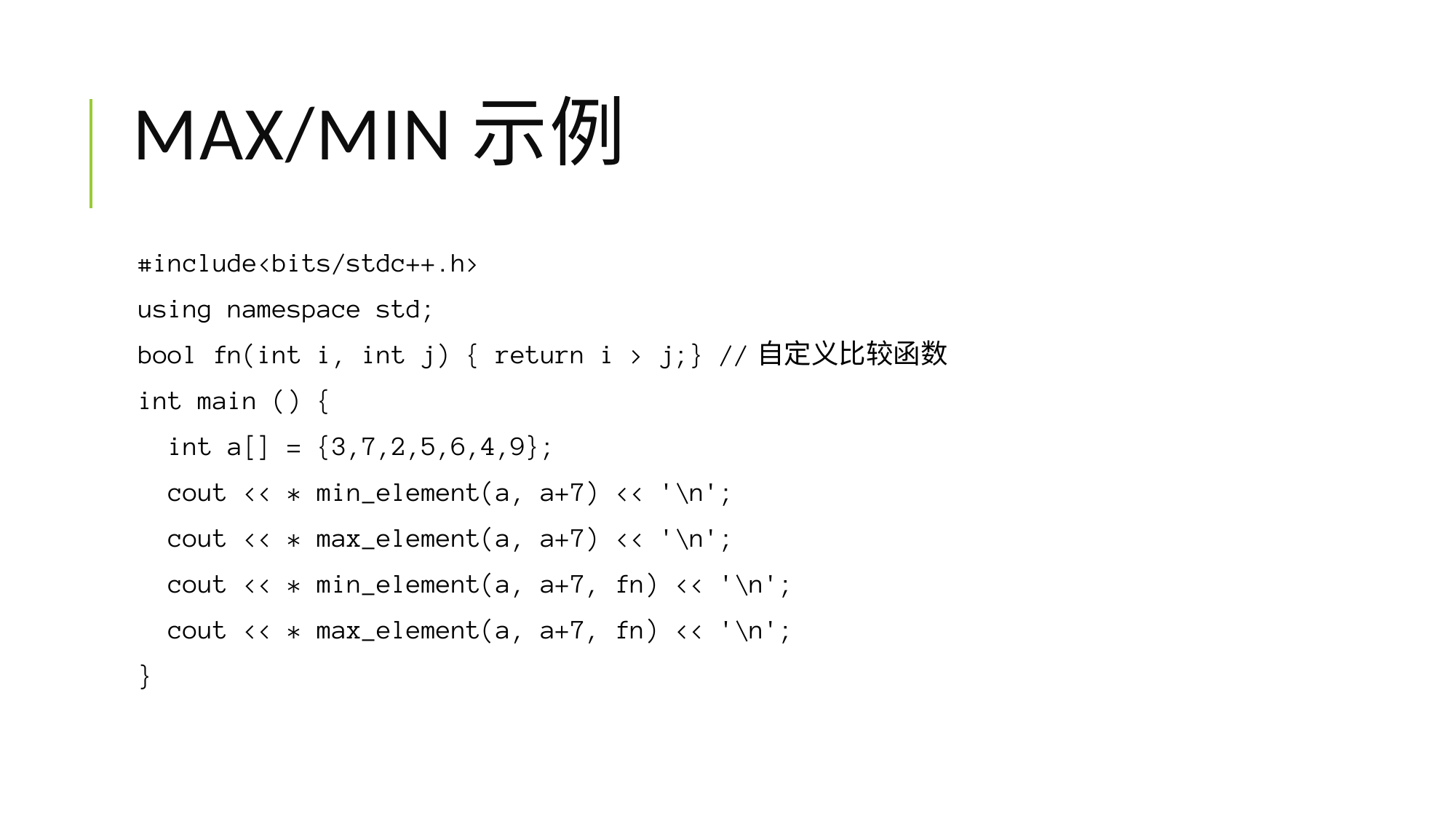

# max/min示例
#include<bits/stdc++.h>
using namespace std;
bool fn(int i, int j) { return i > j;} //自定义比较函数
int main () {
  int a[] = {3,7,2,5,6,4,9};
  cout << * min_element(a, a+7) << '\n';
  cout << * max_element(a, a+7) << '\n';
  cout << * min_element(a, a+7, fn) << '\n';
  cout << * max_element(a, a+7, fn) << '\n';
}